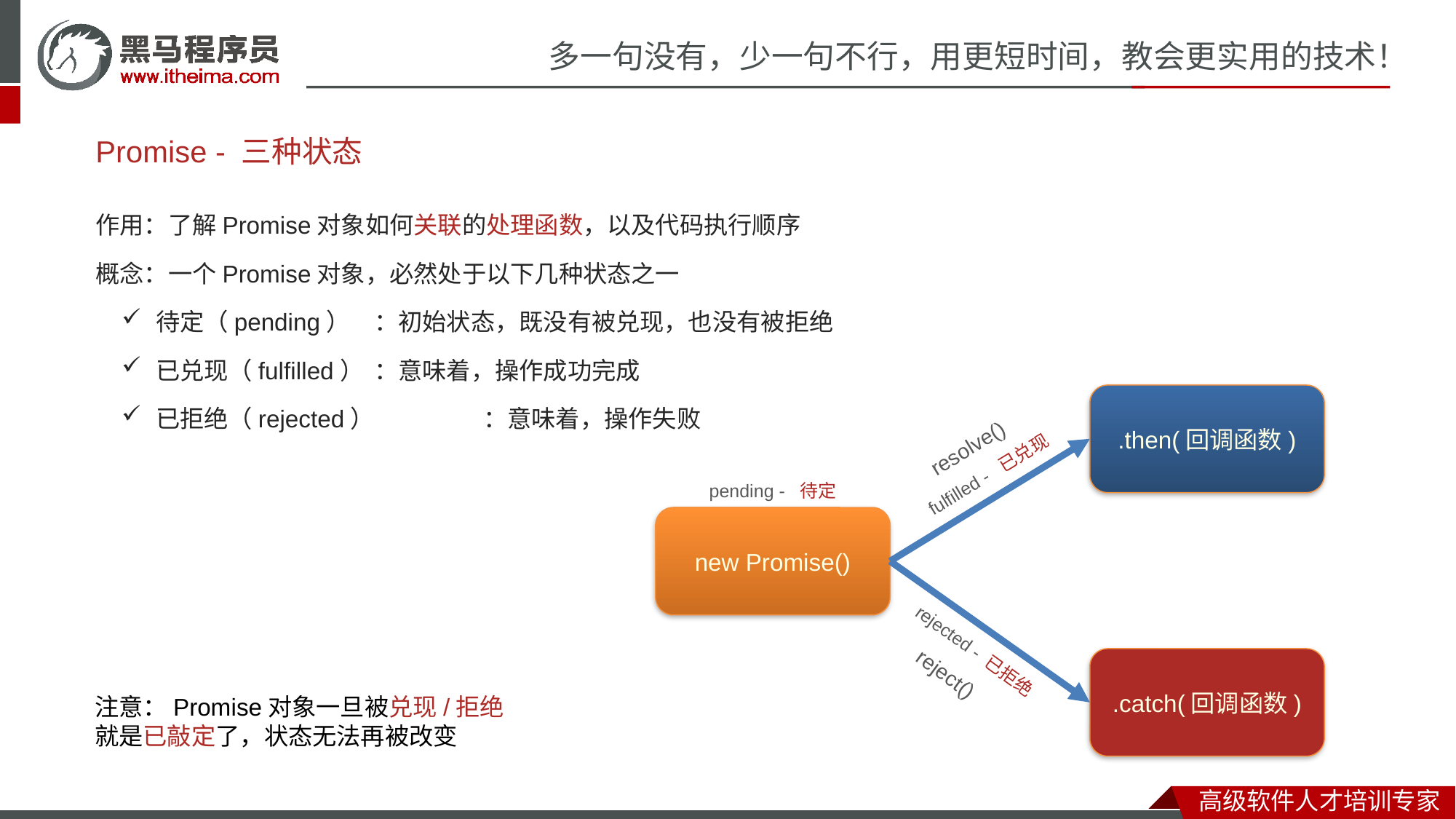

# Promise - 三种状态
作用：了解Promise对象如何关联的处理函数，以及代码执行顺序
概念：一个Promise对象，必然处于以下几种状态之一
待定（pending）	：初始状态，既没有被兑现，也没有被拒绝
已兑现（fulfilled）	：意味着，操作成功完成
已拒绝（rejected）	：意味着，操作失败
.then(回调函数)
resolve()
fulfilled -  已兑现
pending -  待定
new Promise()
rejected - 已拒绝
.catch(回调函数)
reject()
注意：Promise对象一旦被兑现/拒绝
就是已敲定了，状态无法再被改变